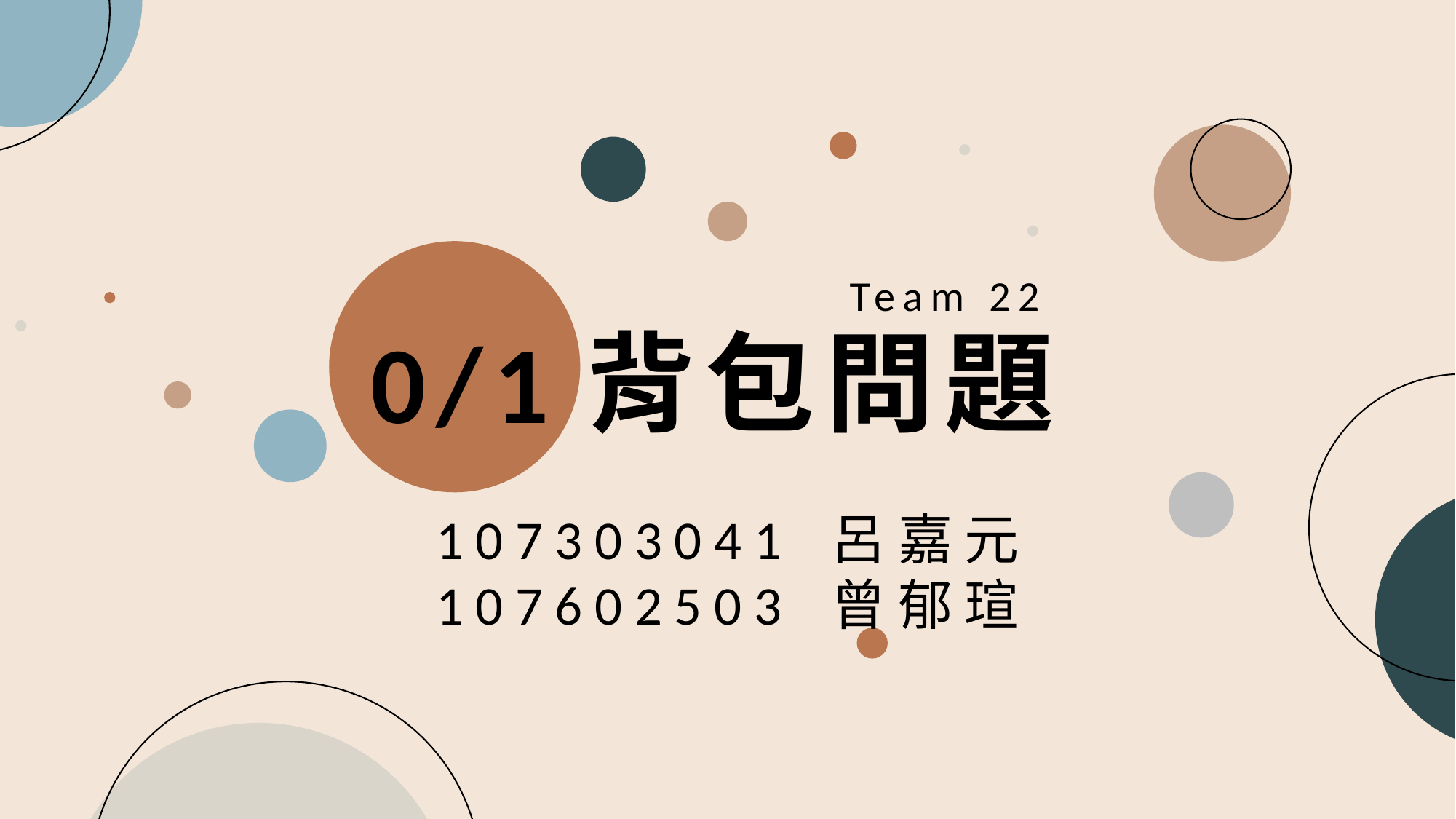

Team 22

0/1背包問題

107303041 呂嘉元
107602503 曾郁瑄